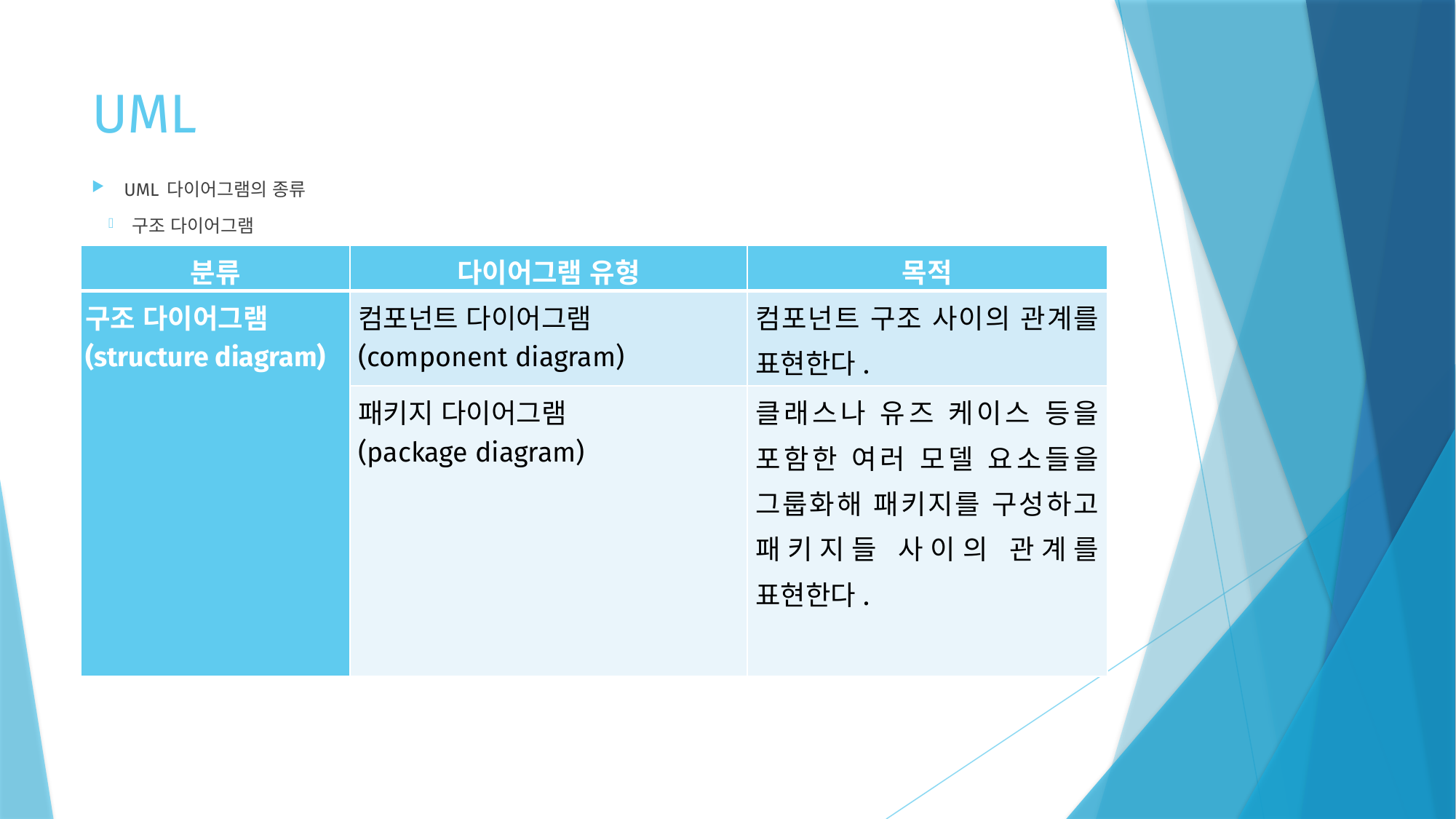

# UML
UML 다이어그램의 종류
구조 다이어그램
| 분류 | 다이어그램 유형 | 목적 |
| --- | --- | --- |
| 구조 다이어그램 (structure diagram) | 컴포넌트 다이어그램 (component diagram) | 컴포넌트 구조 사이의 관계를 표현한다. |
|  | 패키지 다이어그램 (package diagram) | 클래스나 유즈 케이스 등을 포함한 여러 모델 요소들을 그룹화해 패키지를 구성하고 패키지들 사이의 관계를 표현한다. |